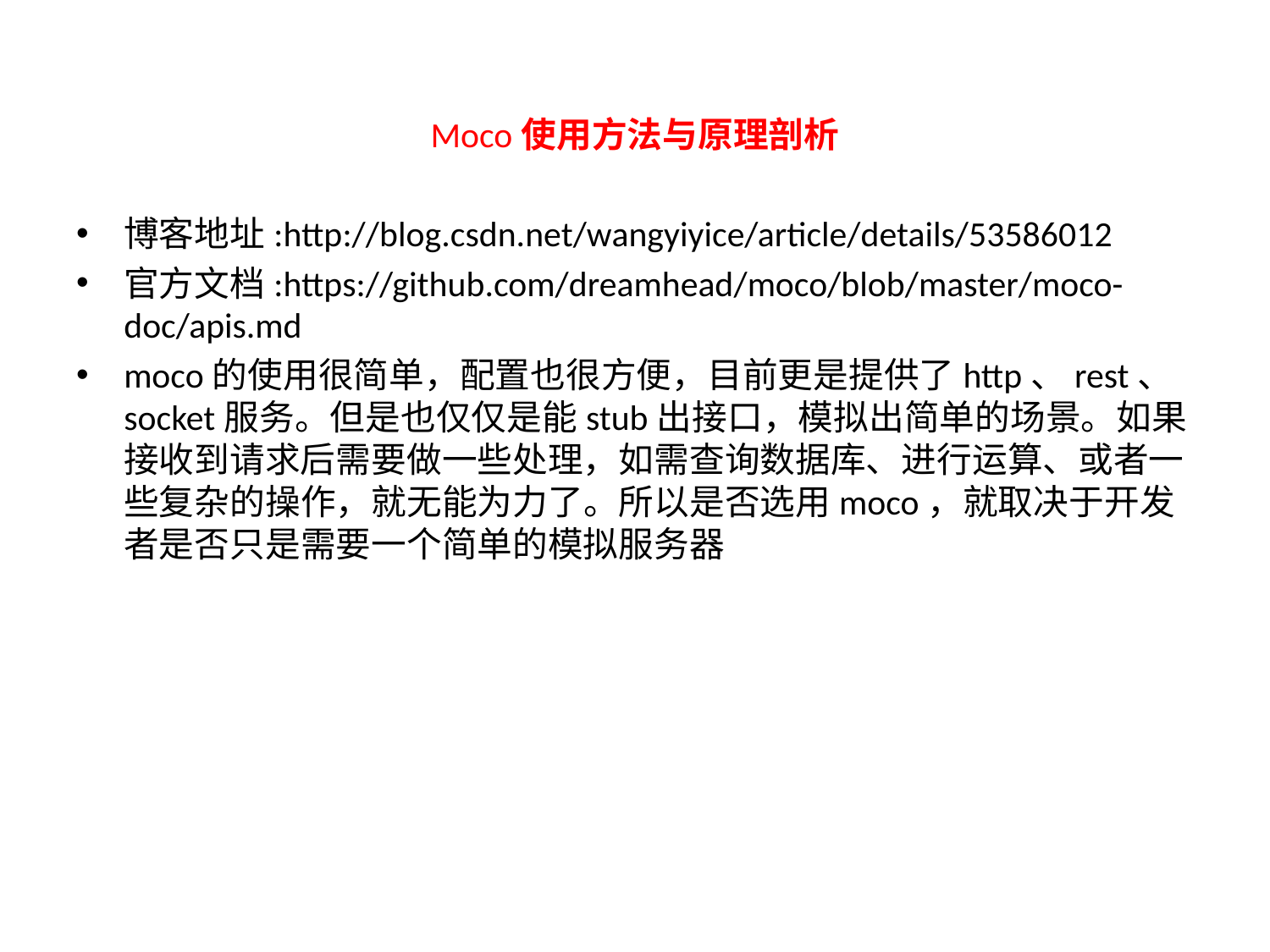

Moco使用方法与原理剖析

博客地址:http://blog.csdn.net/wangyiyice/article/details/53586012
官方文档:https://github.com/dreamhead/moco/blob/master/moco-doc/apis.md
moco的使用很简单，配置也很方便，目前更是提供了http、rest、socket服务。但是也仅仅是能stub出接口，模拟出简单的场景。如果接收到请求后需要做一些处理，如需查询数据库、进行运算、或者一些复杂的操作，就无能为力了。所以是否选用moco，就取决于开发者是否只是需要一个简单的模拟服务器